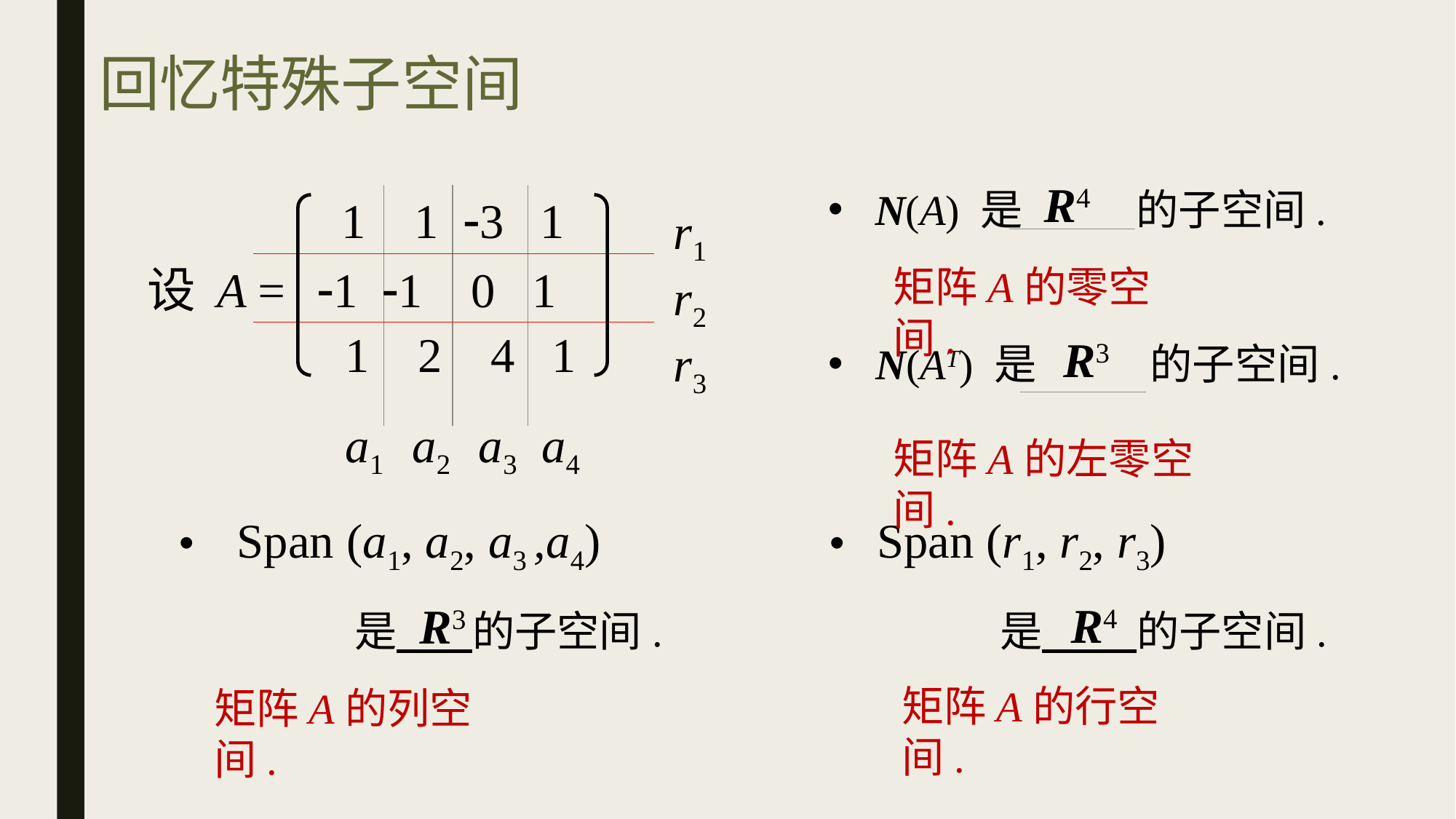

回忆特殊子空间
R4
  N(A) 是            的子空间.
  1    1  −3   1

r1
r2
r3
设 A =
−1  −1    0   1
矩阵A的零空间.
  1    2    4   1
R3
  N(AT) 是            的子空间.
a1    a2    a3  a4
矩阵A的左零空间.
   Span (a1, a2, a3 ,a4)
  Span (r1, r2, r3)
R4
R3
是        的子空间.
是          的子空间.
矩阵A的行空间.
矩阵A的列空间.